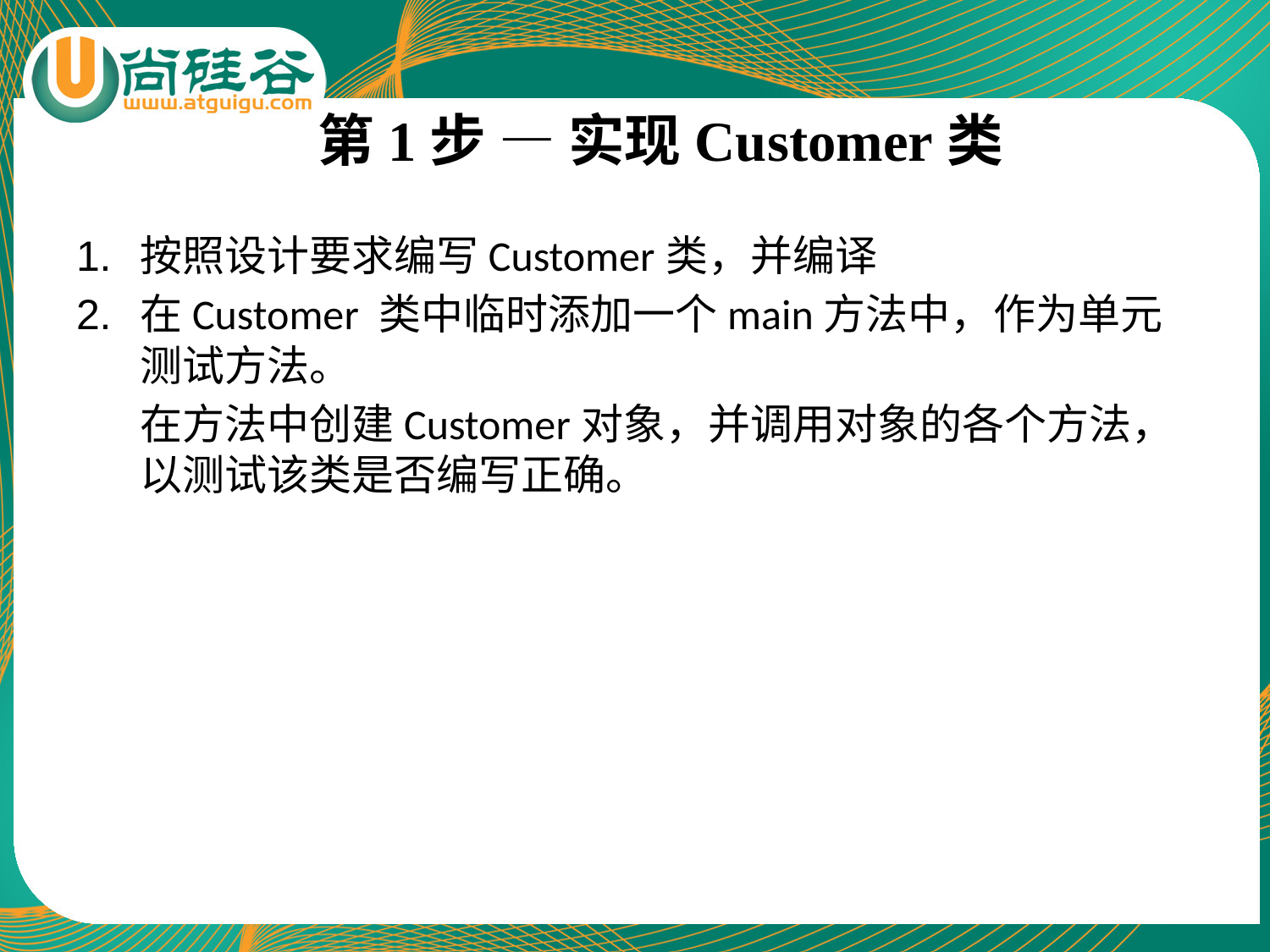

# 第1步 — 实现Customer类
按照设计要求编写Customer类，并编译
在Customer 类中临时添加一个main方法中，作为单元测试方法。
	在方法中创建Customer对象，并调用对象的各个方法，以测试该类是否编写正确。